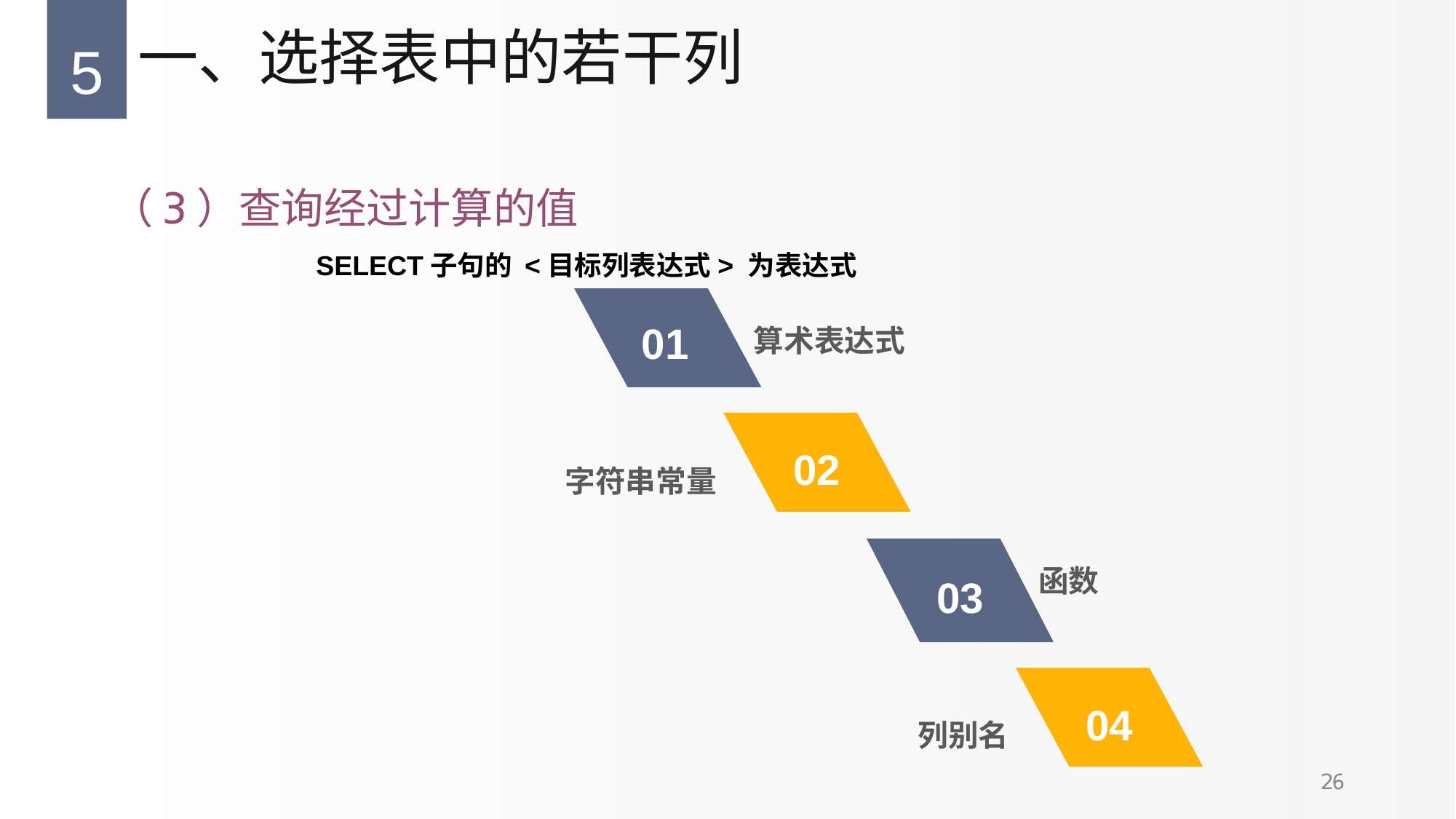

# 一、选择表中的若干列
（3）查询经过计算的值
	SELECT子句的 <目标列表达式> 为表达式

01
算术表达式

02
字符串常量

03
函数

04
列别名
26